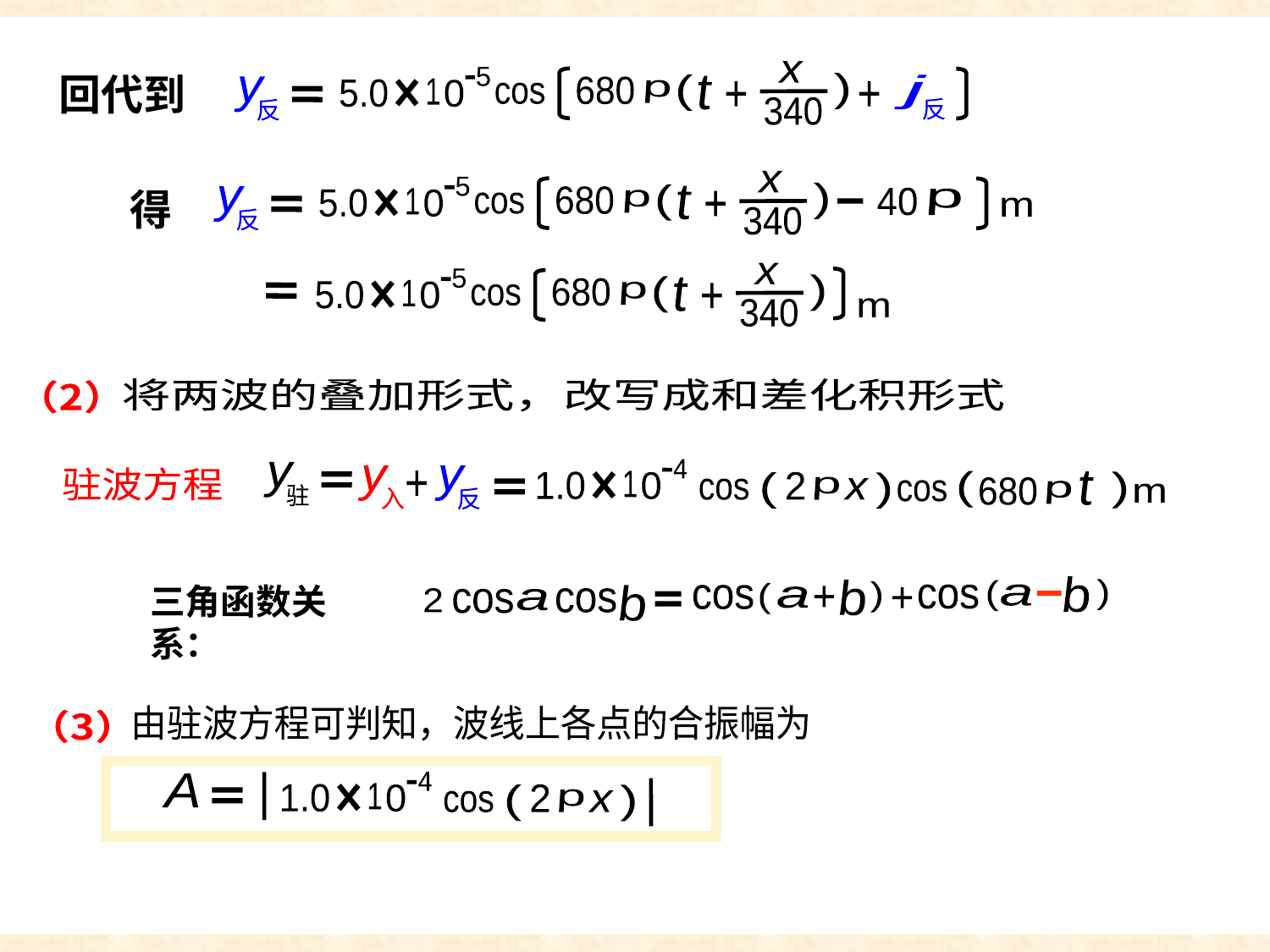

x
)

340

(
ϕ
t
680
π
+
+
反
5

1
5.0
0

y
反
cos

回代到
x
)

340
5

1
5.0
0

(
t
680
π
+
cos

y
反
40
π

m

得
x
)

340
5

1
5.0
0

(
t
680
π
+
cos

m
将两波的叠加形式，改写成和差化积形式
（2）
4

1
1.0
0

2
(
(
π
x
cos
y
驻
y
入
y
反
+
(
t
)

680
cos
π

m
驻波方程
三角函数关系：
β
(
β
(
(
(
cos
α
cos
β
+
α
+
2
cos
cos
α

由驻波方程可判知，波线上各点的合振幅为
（3）

4

1
1.0
0

A

2
(
(
π
x
cos